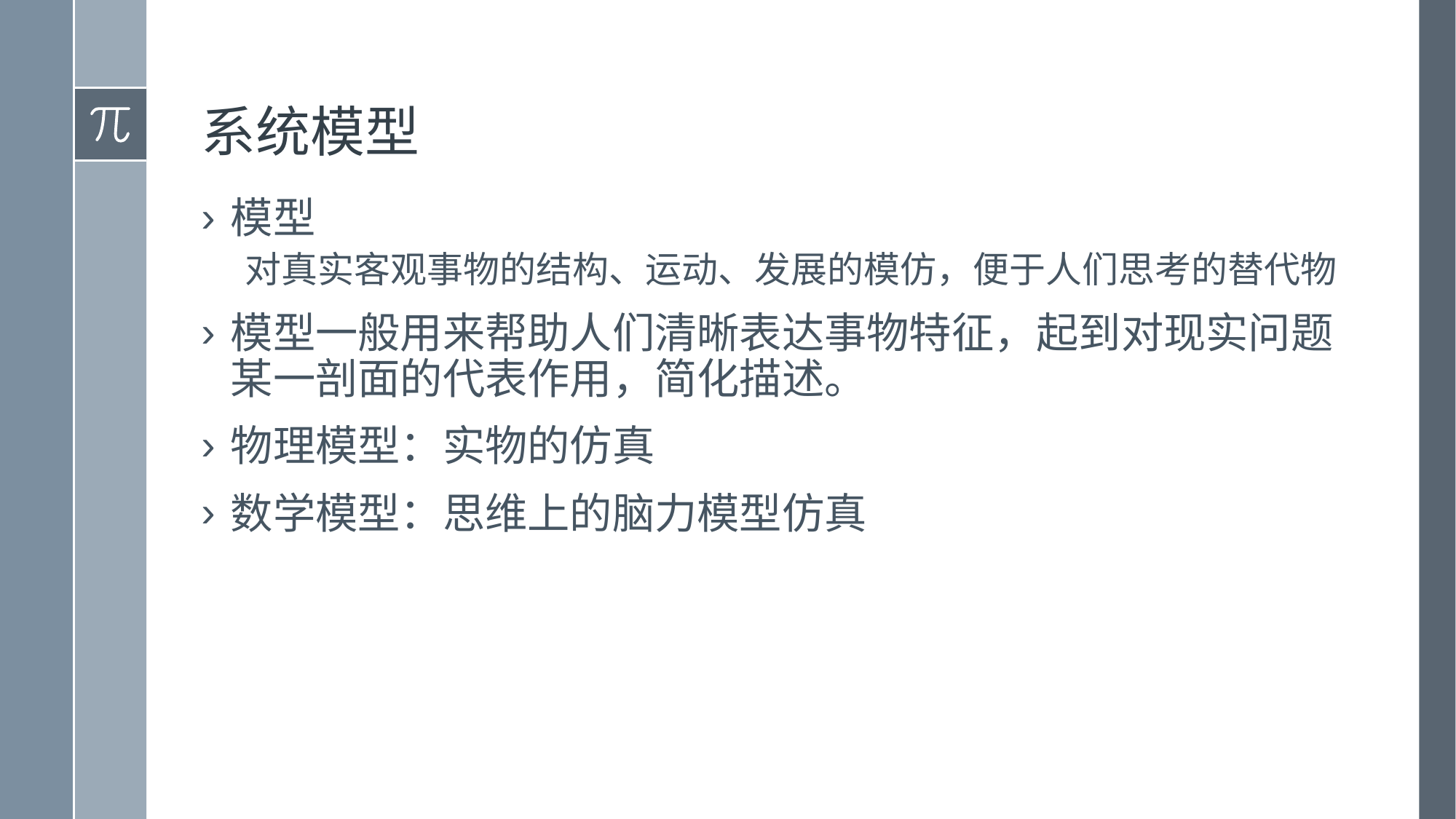

# 系统模型
模型
对真实客观事物的结构、运动、发展的模仿，便于人们思考的替代物
模型一般用来帮助人们清晰表达事物特征，起到对现实问题某一剖面的代表作用，简化描述。
物理模型：实物的仿真
数学模型：思维上的脑力模型仿真